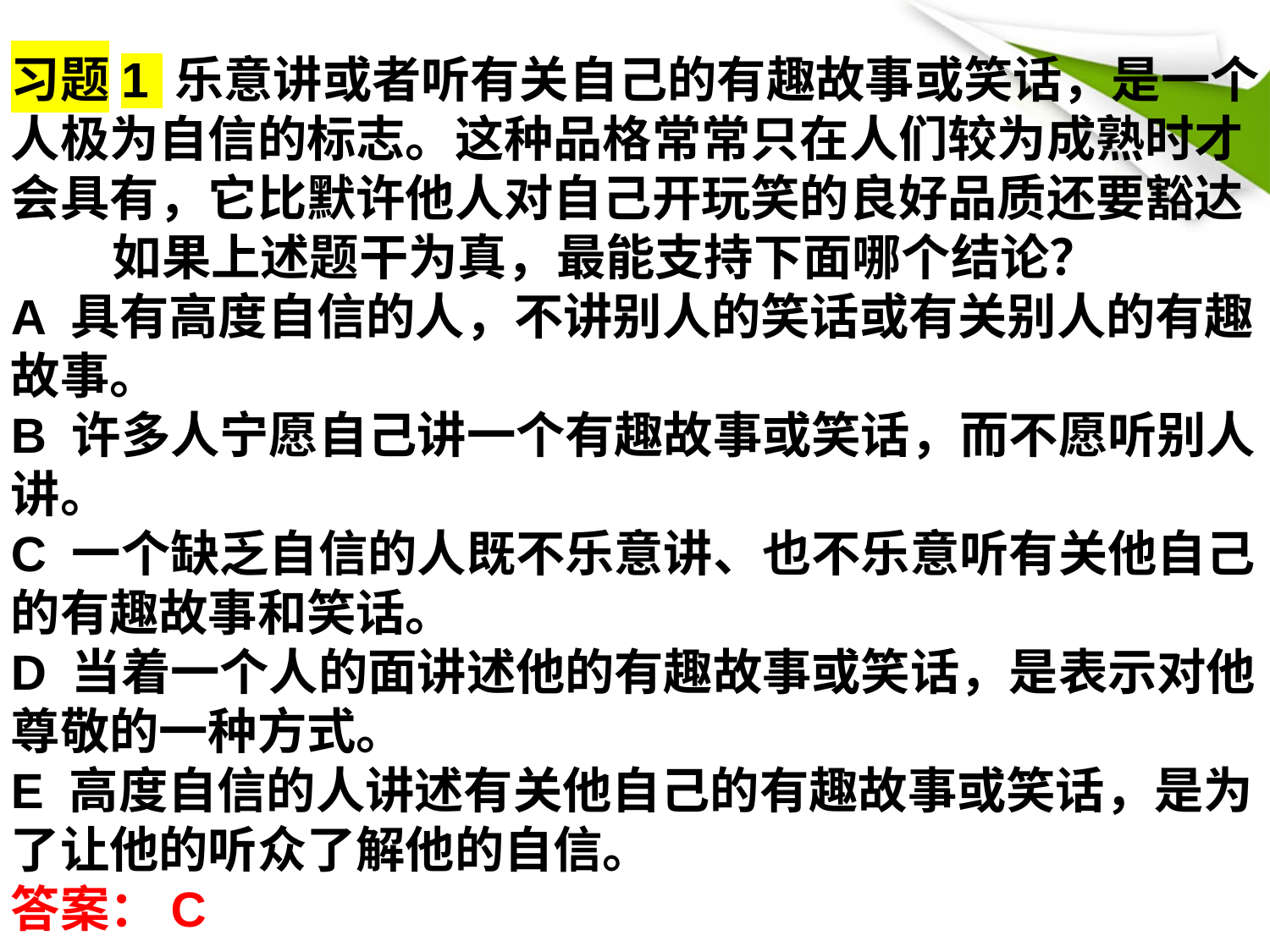

习题1 乐意讲或者听有关自己的有趣故事或笑话，是一个人极为自信的标志。这种品格常常只在人们较为成熟时才会具有，它比默许他人对自己开玩笑的良好品质还要豁达
        如果上述题干为真，最能支持下面哪个结论？
A 具有高度自信的人，不讲别人的笑话或有关别人的有趣故事。
B 许多人宁愿自己讲一个有趣故事或笑话，而不愿听别人讲。
C 一个缺乏自信的人既不乐意讲、也不乐意听有关他自己的有趣故事和笑话。
D 当着一个人的面讲述他的有趣故事或笑话，是表示对他尊敬的一种方式。
E 高度自信的人讲述有关他自己的有趣故事或笑话，是为了让他的听众了解他的自信。
答案：C